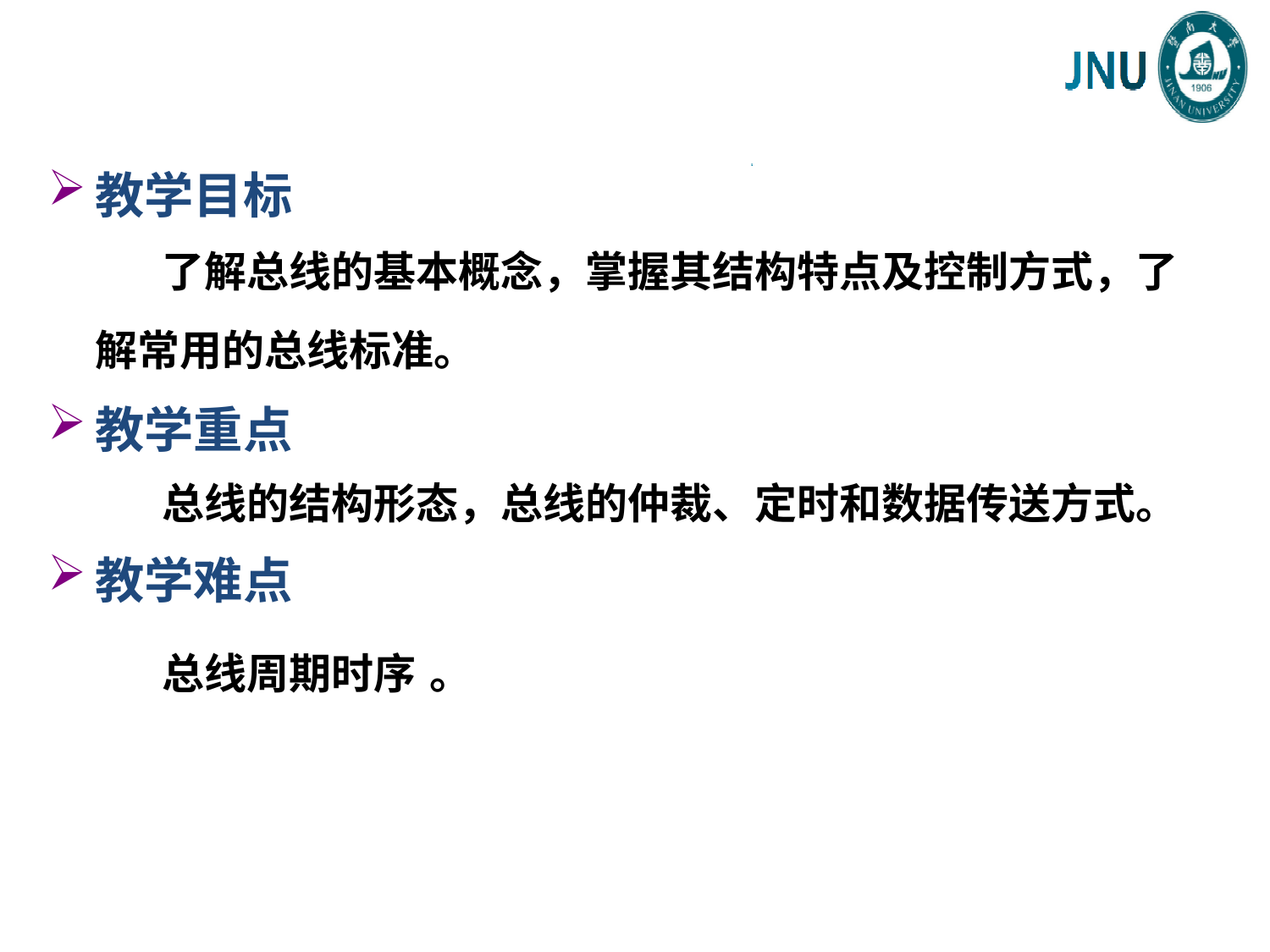

教学目标
           了解总线的基本概念，掌握其结构特点及控制方式，了解常用的总线标准。
教学重点
           总线的结构形态，总线的仲裁、定时和数据传送方式。
教学难点
           总线周期时序 。